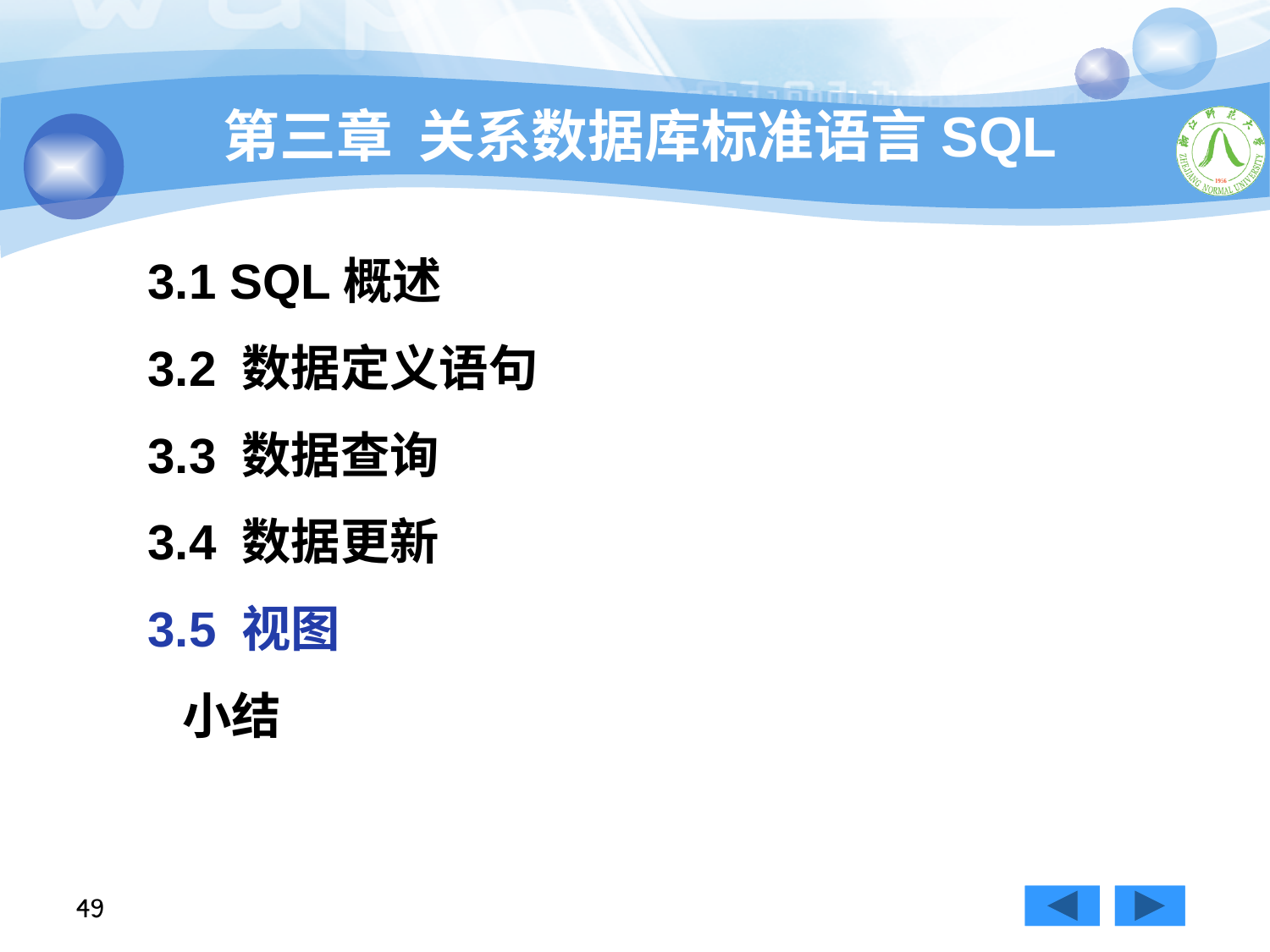

# 第三章  关系数据库标准语言SQL
3.1 SQL概述
3.2 数据定义语句
3.3 数据查询
3.4 数据更新
3.5 视图
  小结
49